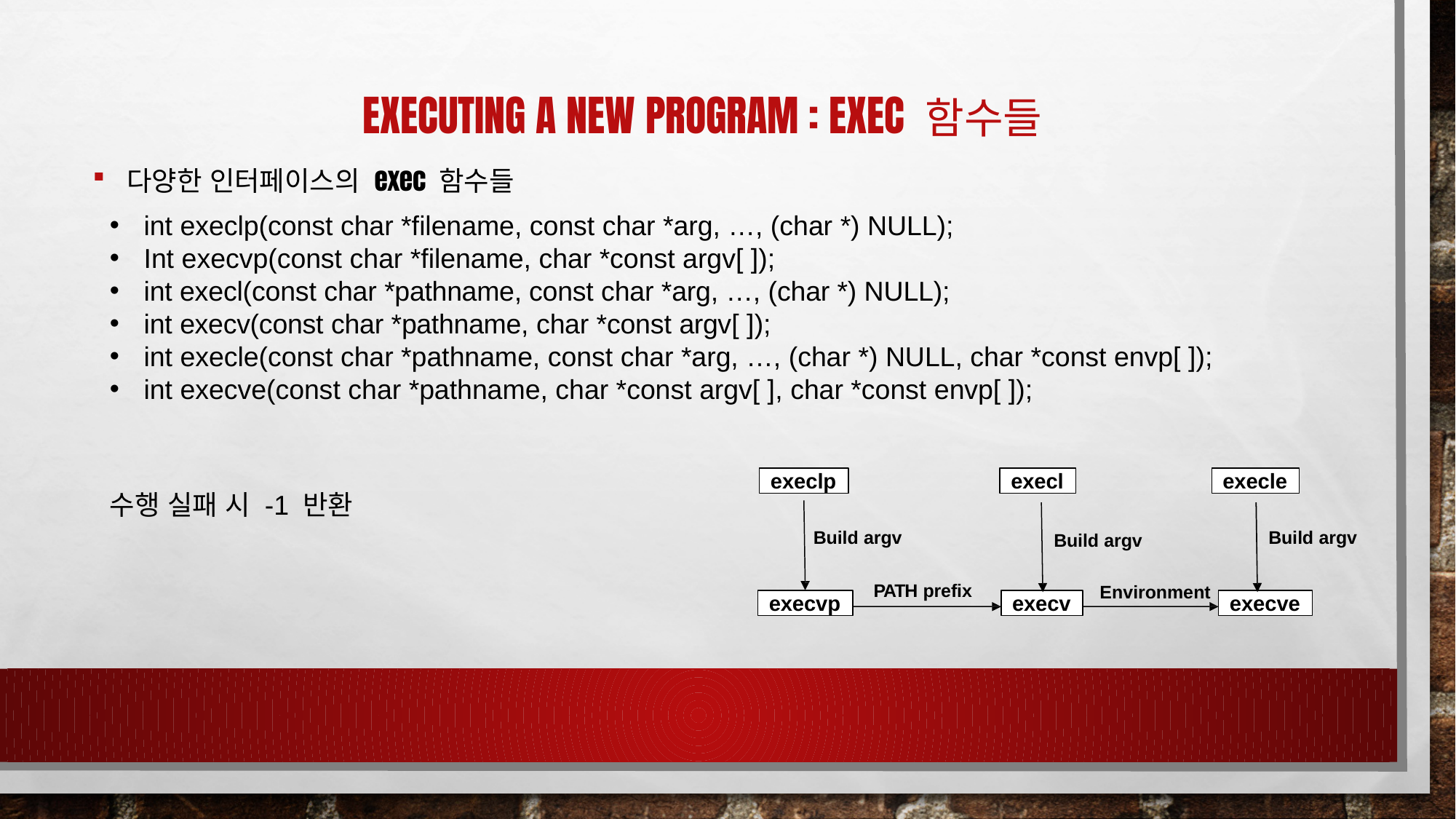

# Executing a new program : exec 함수들
다양한 인터페이스의 exec 함수들
int execlp(const char *filename, const char *arg, …, (char *) NULL);
Int execvp(const char *filename, char *const argv[ ]);
int execl(const char *pathname, const char *arg, …, (char *) NULL);
int execv(const char *pathname, char *const argv[ ]);
int execle(const char *pathname, const char *arg, …, (char *) NULL, char *const envp[ ]);
int execve(const char *pathname, char *const argv[ ], char *const envp[ ]);
execlp
execl
execle
수행 실패 시 -1 반환

Build argv
Build argv
Build argv
PATH prefix
Environment
execvp
execv
execve